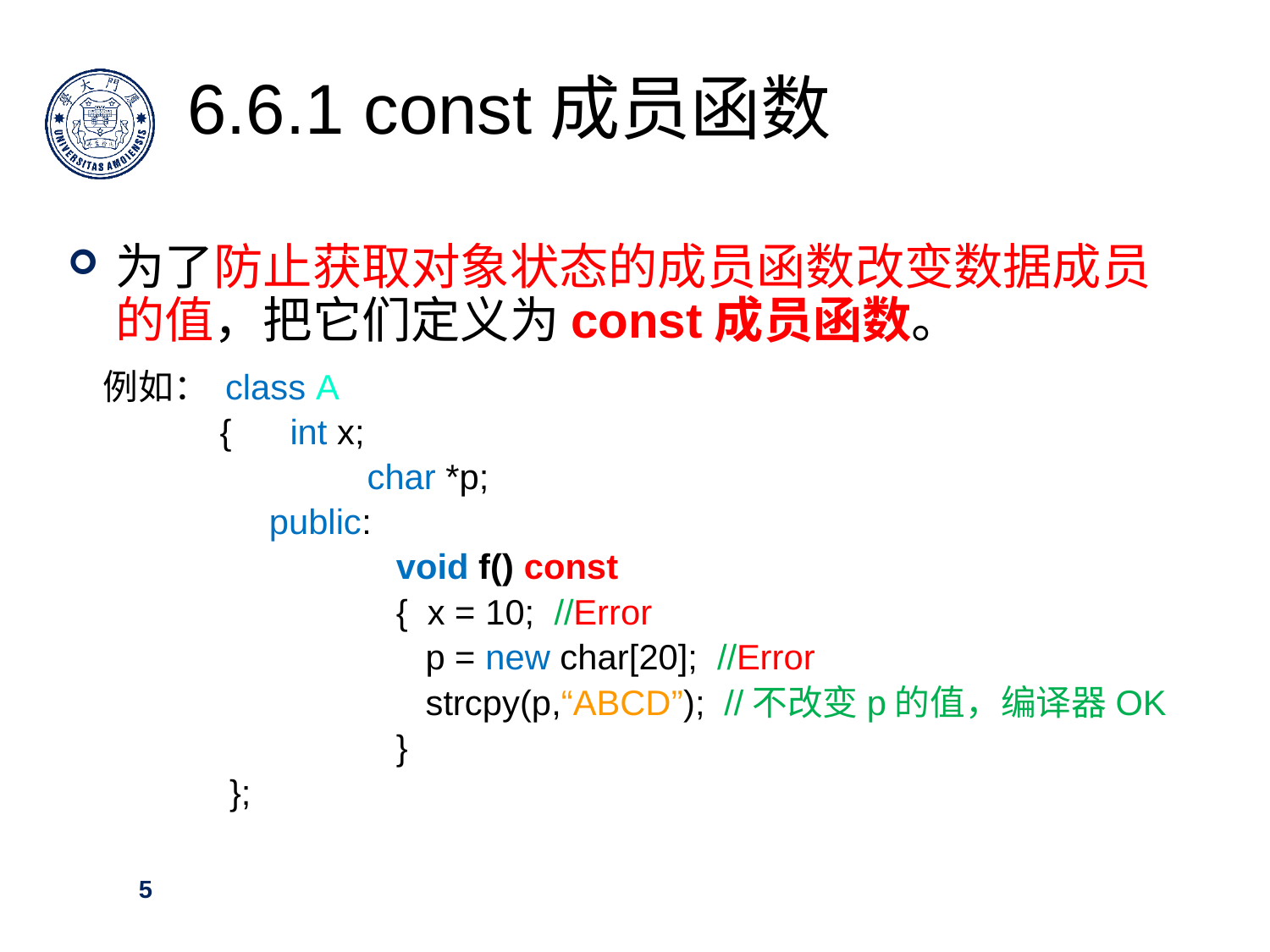

6.6.1 const成员函数
为了防止获取对象状态的成员函数改变数据成员的值，把它们定义为const成员函数。
例如： class A
            {      int x;
		          char *p;
 	             public:
		             void f() const
		             {  x = 10;  //Error
		                p = new char[20];  //Error
		                strcpy(p,“ABCD”);  //不改变p的值，编译器OK
		             }
             };
5